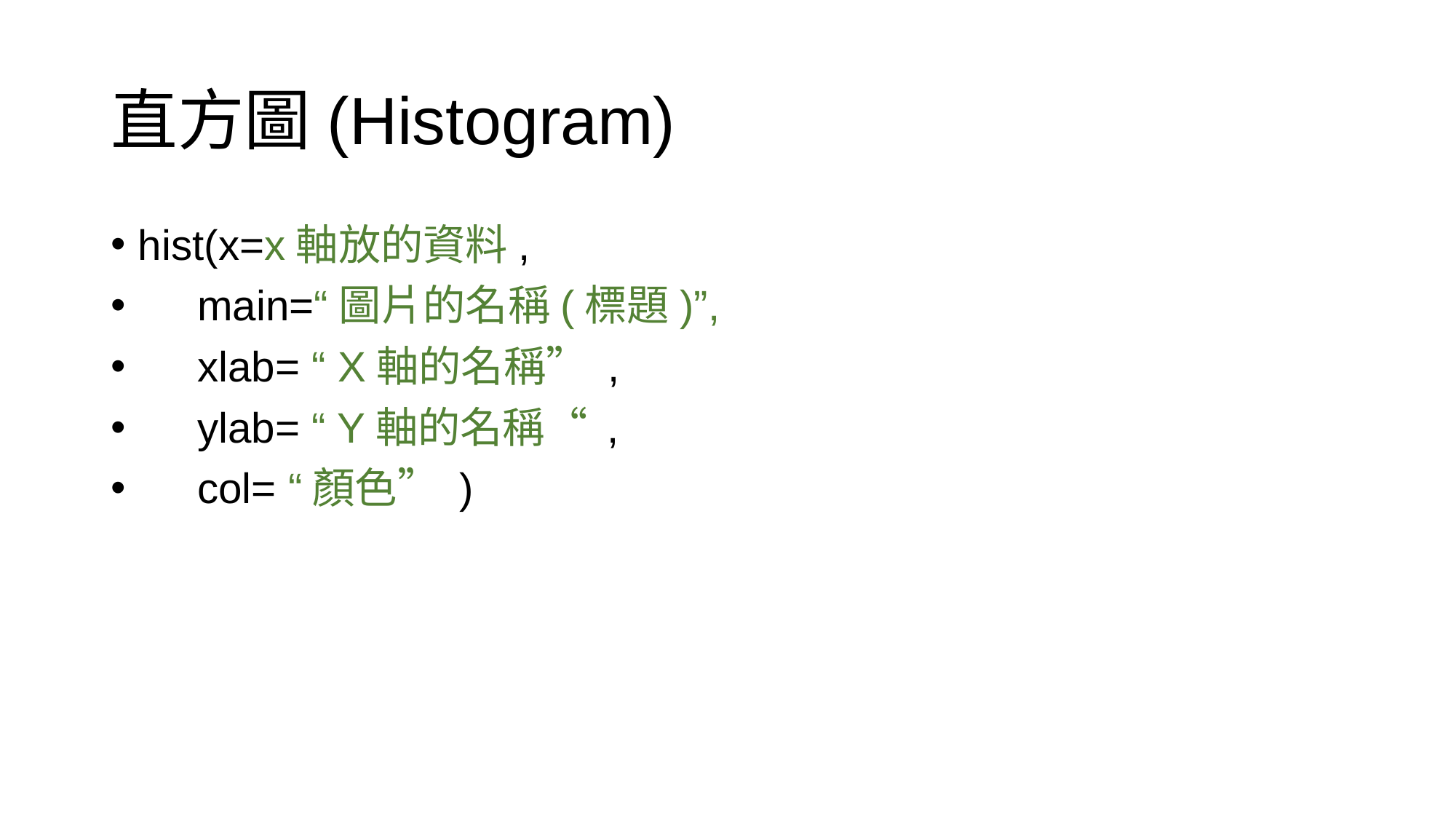

# 直方圖(Histogram)
hist(x=x軸放的資料,
     main=“圖片的名稱(標題)”,
     xlab= “ X軸的名稱” ,
     ylab= “ Y軸的名稱“ ,
     col= “顏色” )